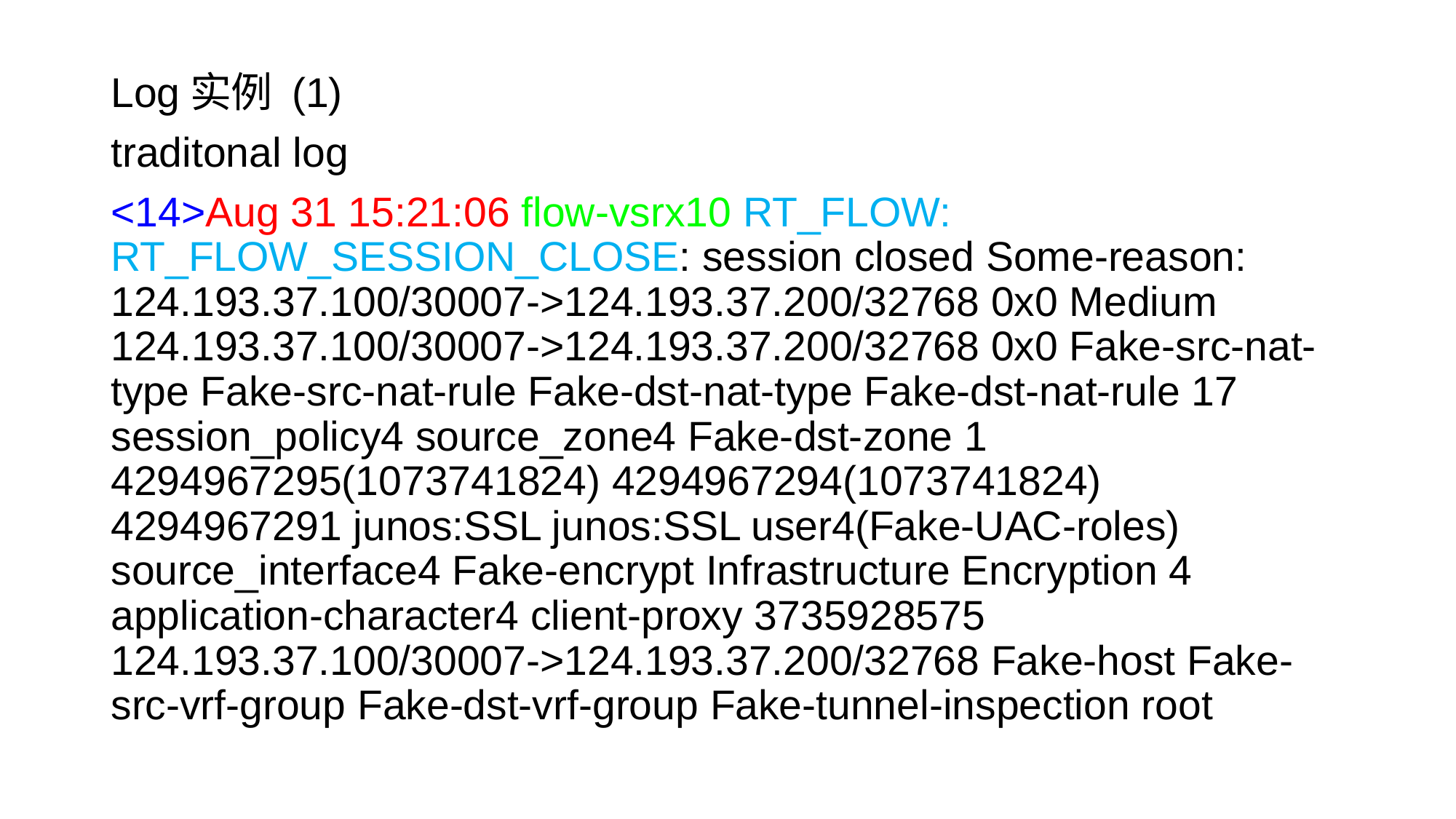

Log实例 (1)
traditonal log
<14>Aug 31 15:21:06 flow-vsrx10 RT_FLOW: RT_FLOW_SESSION_CLOSE: session closed Some-reason: 124.193.37.100/30007->124.193.37.200/32768 0x0 Medium 124.193.37.100/30007->124.193.37.200/32768 0x0 Fake-src-nat-type Fake-src-nat-rule Fake-dst-nat-type Fake-dst-nat-rule 17 session_policy4 source_zone4 Fake-dst-zone 1 4294967295(1073741824) 4294967294(1073741824) 4294967291 junos:SSL junos:SSL user4(Fake-UAC-roles) source_interface4 Fake-encrypt Infrastructure Encryption 4 application-character4 client-proxy 3735928575 124.193.37.100/30007->124.193.37.200/32768 Fake-host Fake-src-vrf-group Fake-dst-vrf-group Fake-tunnel-inspection root